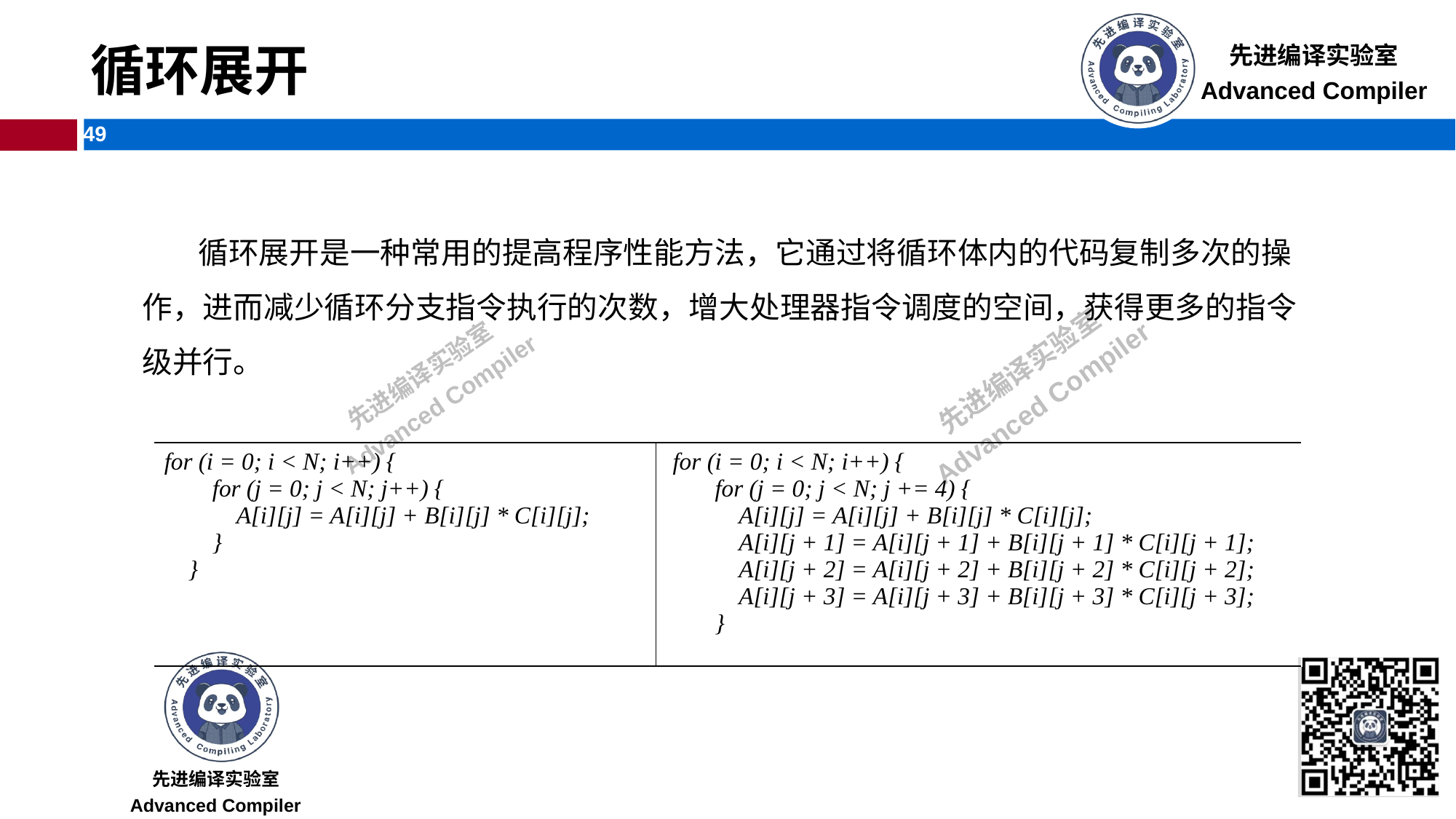

# 循环展开
     循环展开是一种常用的提高程序性能方法，它通过将循环体内的代码复制多次的操作，进而减少循环分支指令执行的次数，增大处理器指令调度的空间，获得更多的指令级并行。
| for (i = 0; i < N; i++) { for (j = 0; j < N; j++) { A[i][j] = A[i][j] + B[i][j] \* C[i][j]; } } | for (i = 0; i < N; i++) { for (j = 0; j < N; j += 4) { A[i][j] = A[i][j] + B[i][j] \* C[i][j]; A[i][j + 1] = A[i][j + 1] + B[i][j + 1] \* C[i][j + 1]; A[i][j + 2] = A[i][j + 2] + B[i][j + 2] \* C[i][j + 2]; A[i][j + 3] = A[i][j + 3] + B[i][j + 3] \* C[i][j + 3]; } |
| --- | --- |